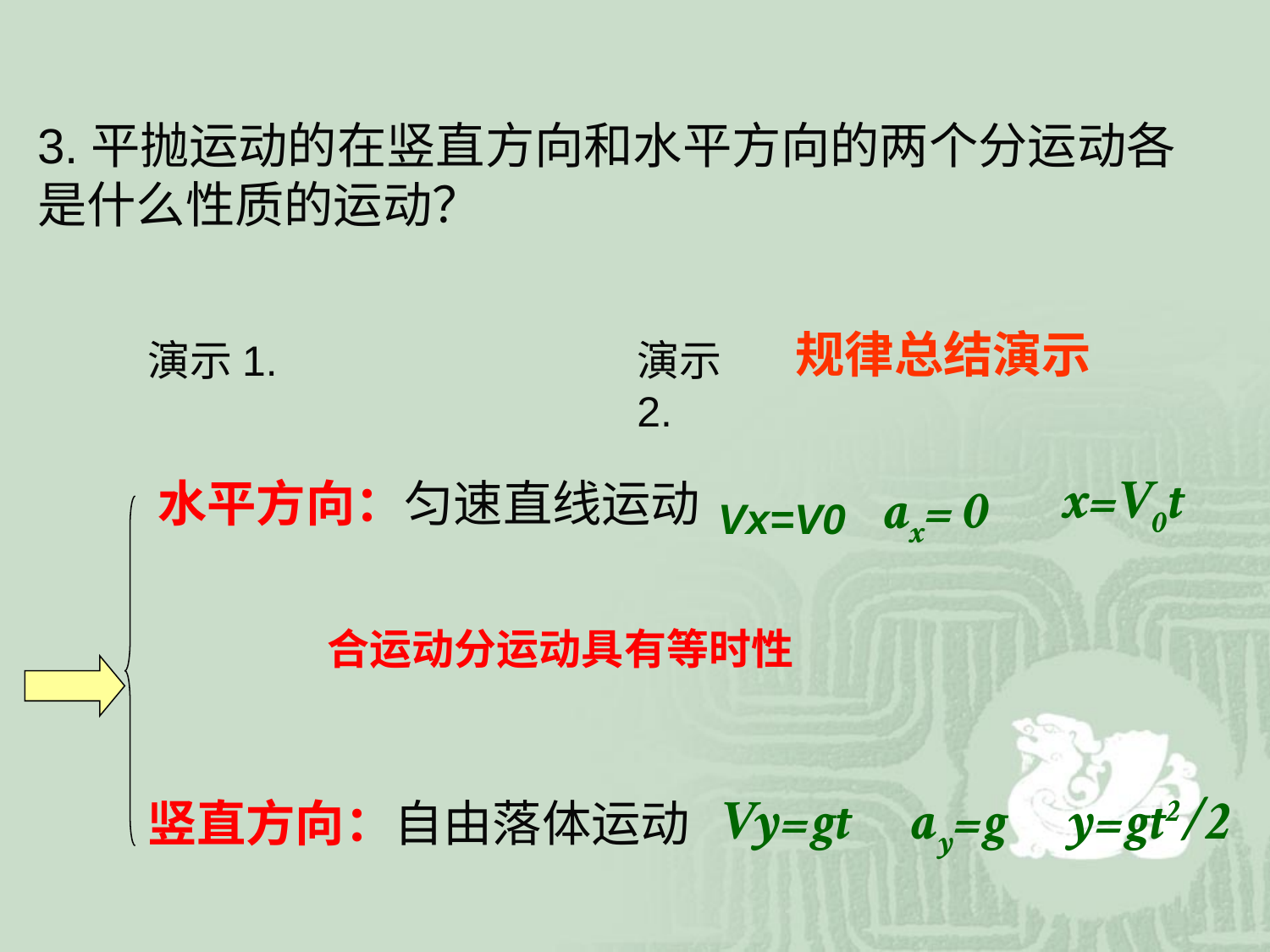

# 3.平抛运动的在竖直方向和水平方向的两个分运动各是什么性质的运动？
规律总结演示
演示1.
演示2.
x=V0t
水平方向：匀速直线运动

ax= 0
Vx=V0

合运动分运动具有等时性

Vy=gt
ay=g
y=gt2/2
竖直方向：自由落体运动